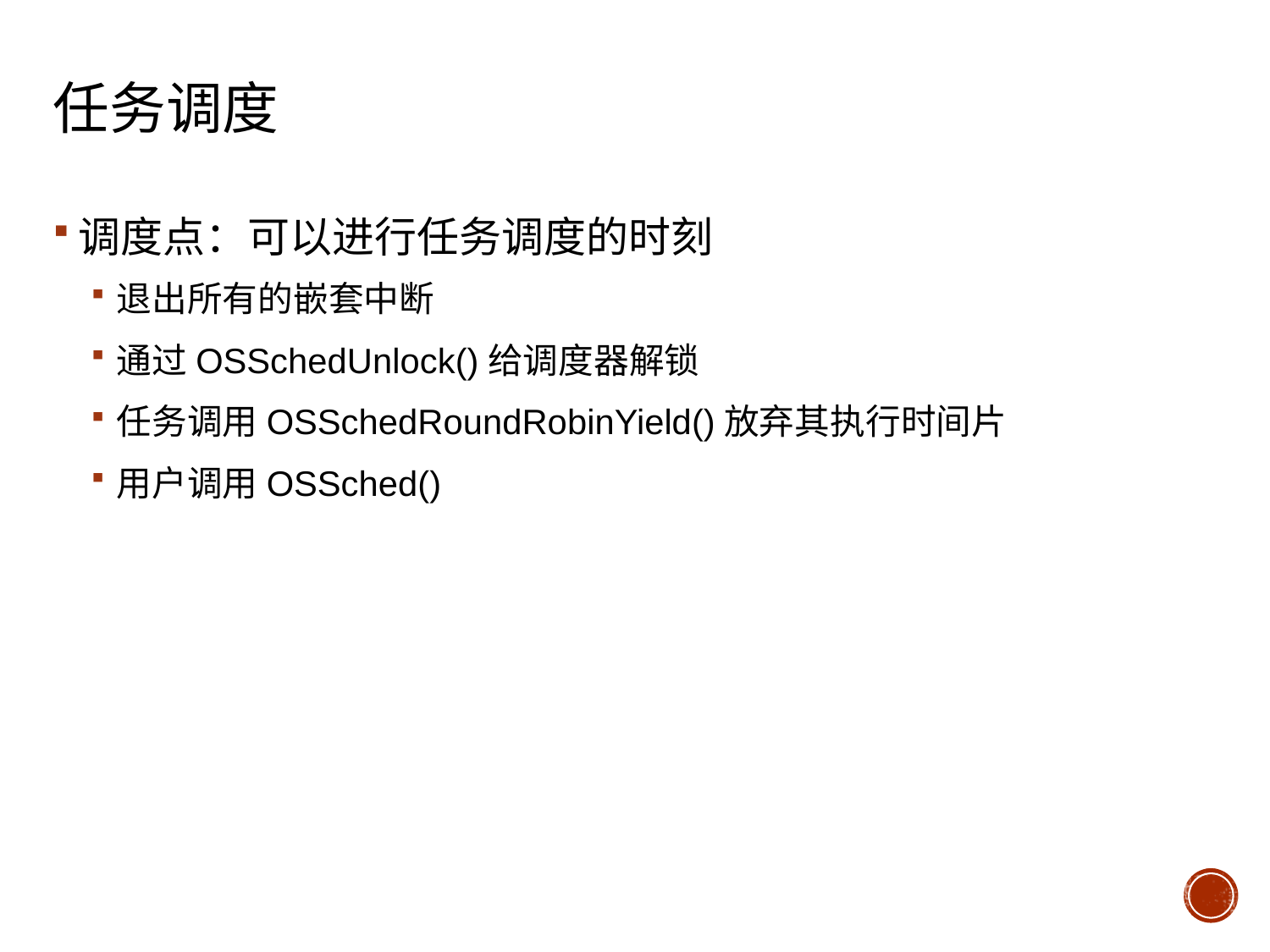

# 任务调度
调度点：可以进行任务调度的时刻
退出所有的嵌套中断
通过OSSchedUnlock()给调度器解锁
任务调用OSSchedRoundRobinYield()放弃其执行时间片
用户调用OSSched()